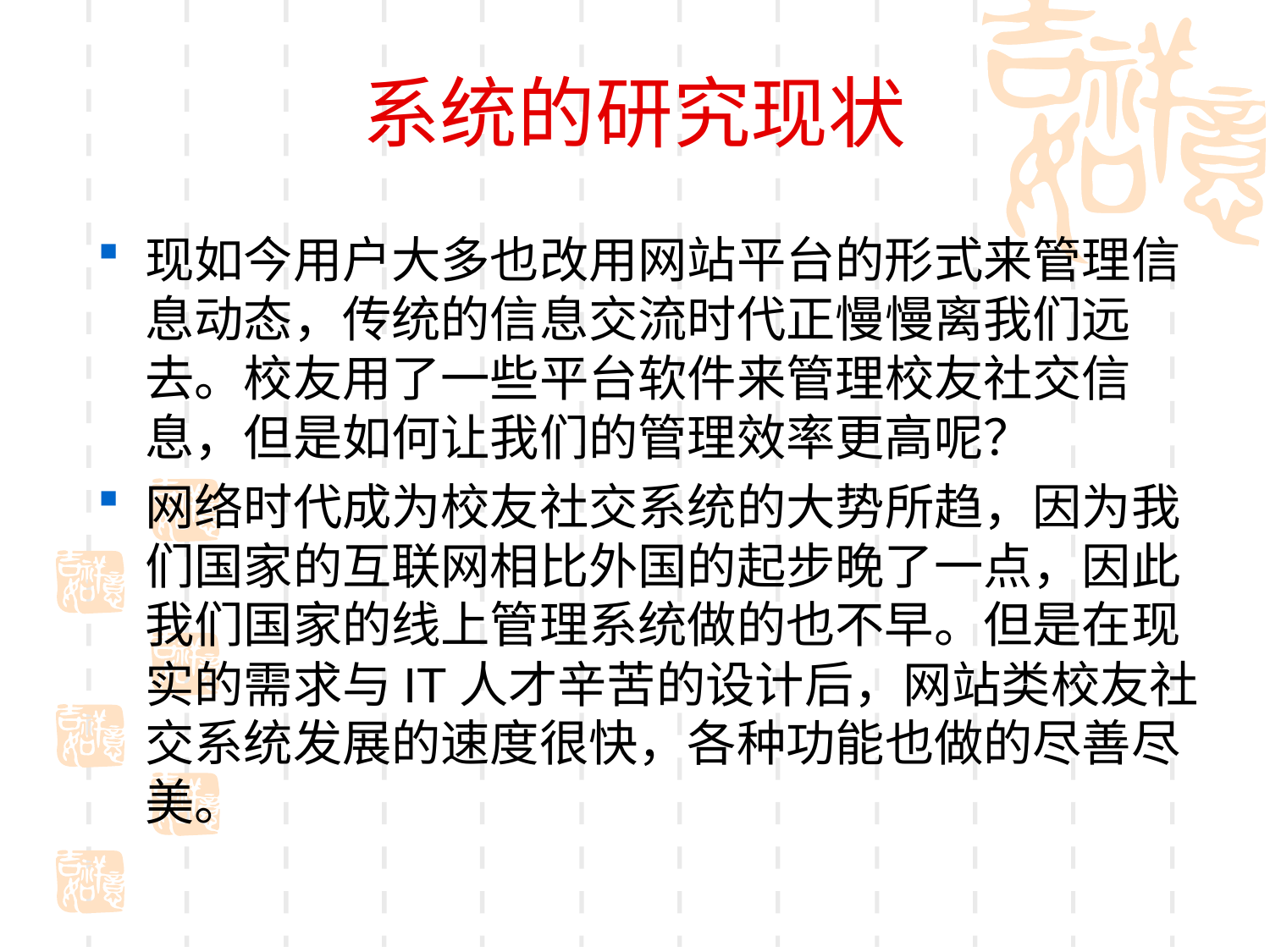

# 系统的研究现状
现如今用户大多也改用网站平台的形式来管理信息动态，传统的信息交流时代正慢慢离我们远去。校友用了一些平台软件来管理校友社交信息，但是如何让我们的管理效率更高呢？
网络时代成为校友社交系统的大势所趋，因为我们国家的互联网相比外国的起步晚了一点，因此我们国家的线上管理系统做的也不早。但是在现实的需求与IT人才辛苦的设计后，网站类校友社交系统发展的速度很快，各种功能也做的尽善尽美。